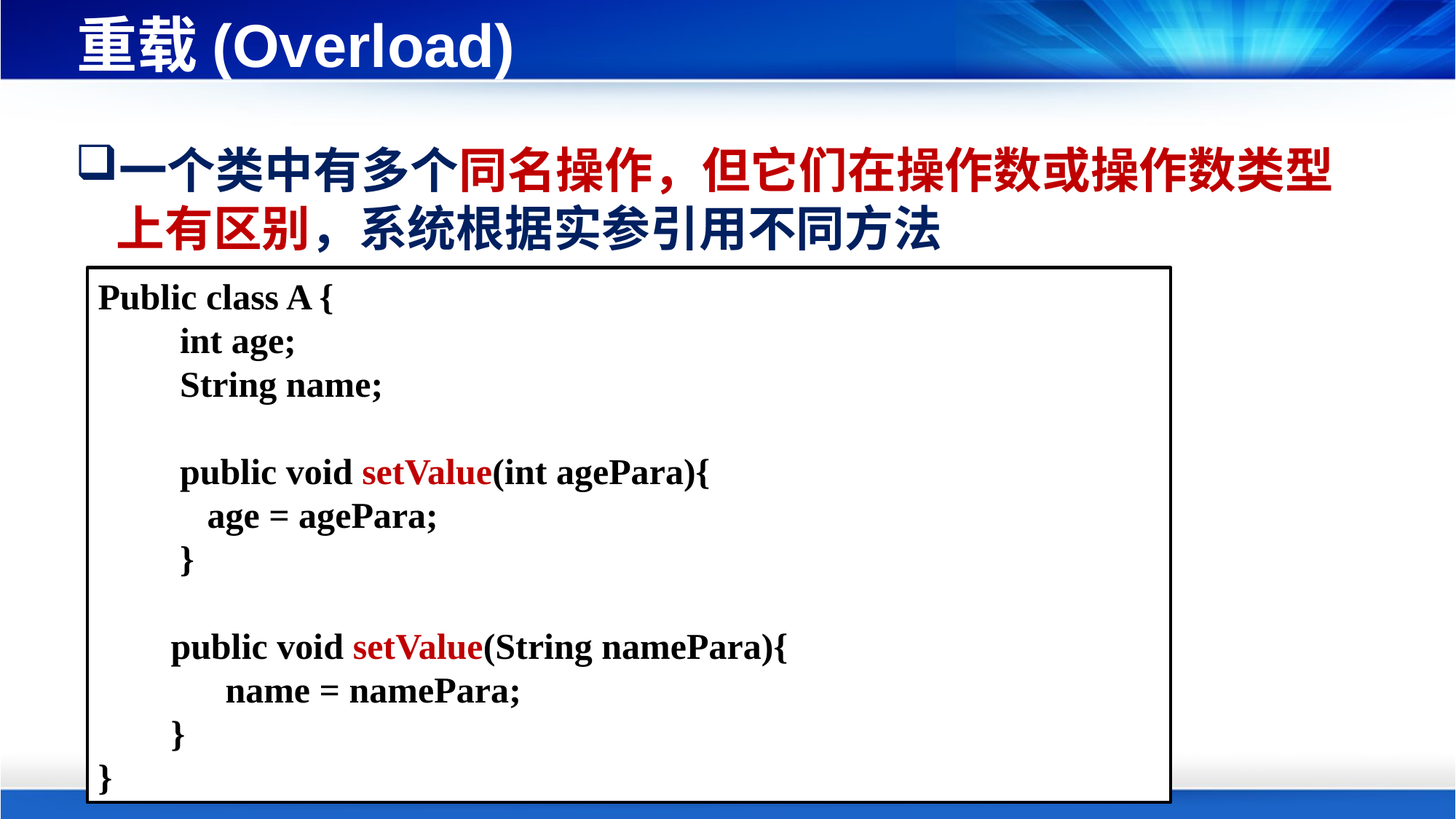

# 重载(Overload)
一个类中有多个同名操作，但它们在操作数或操作数类型上有区别，系统根据实参引用不同方法
Public class A {
         int age;
         String name;

         public void setValue(int agePara){
            age = agePara;
         }

        public void setValue(String namePara){
              name = namePara;
        }
}